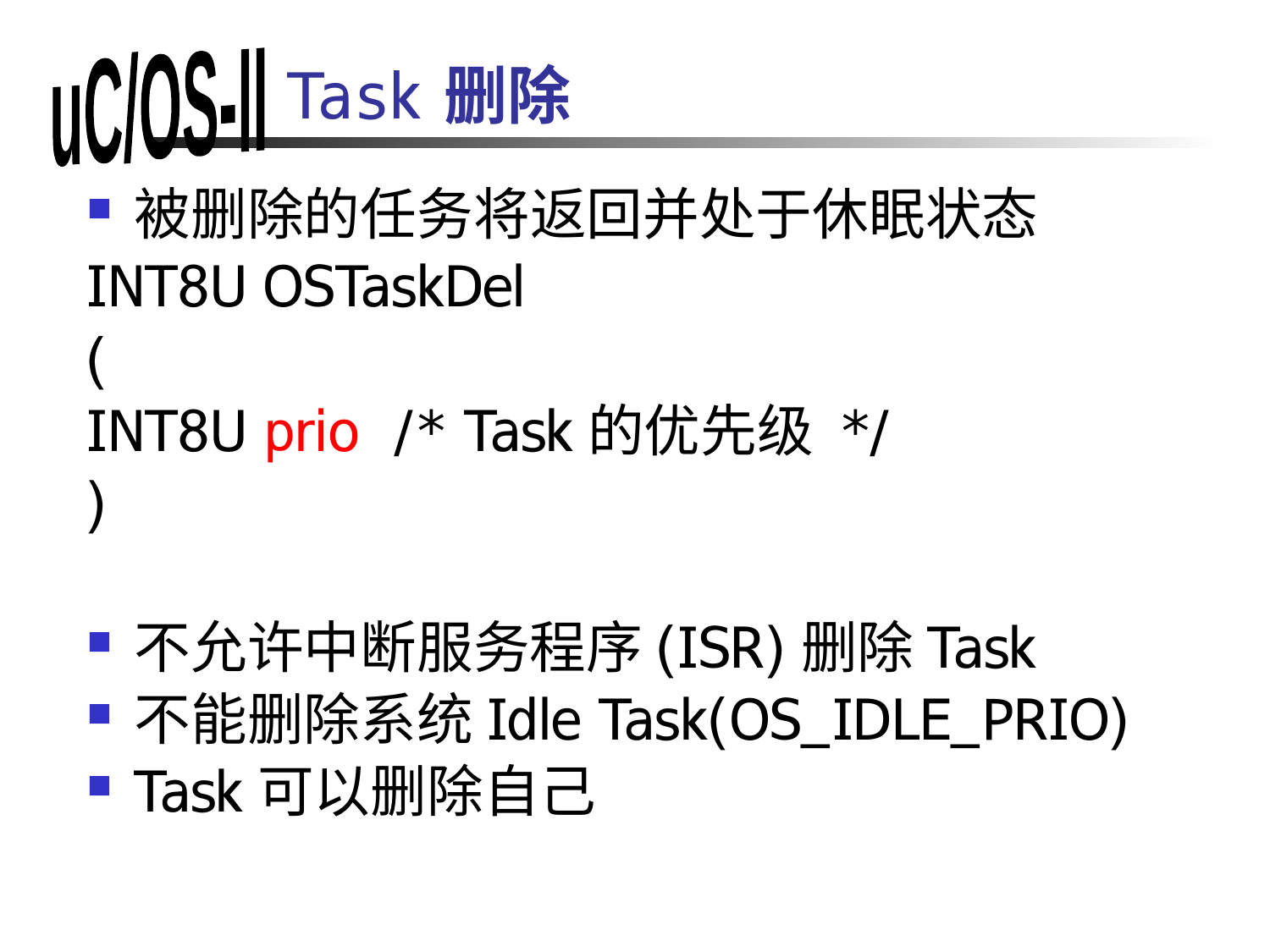

# Task删除
被删除的任务将返回并处于休眠状态
INT8U OSTaskDel
(
INT8U prio  /* Task的优先级 */
)

不允许中断服务程序(ISR)删除Task
不能删除系统Idle Task(OS_IDLE_PRIO)
Task可以删除自己